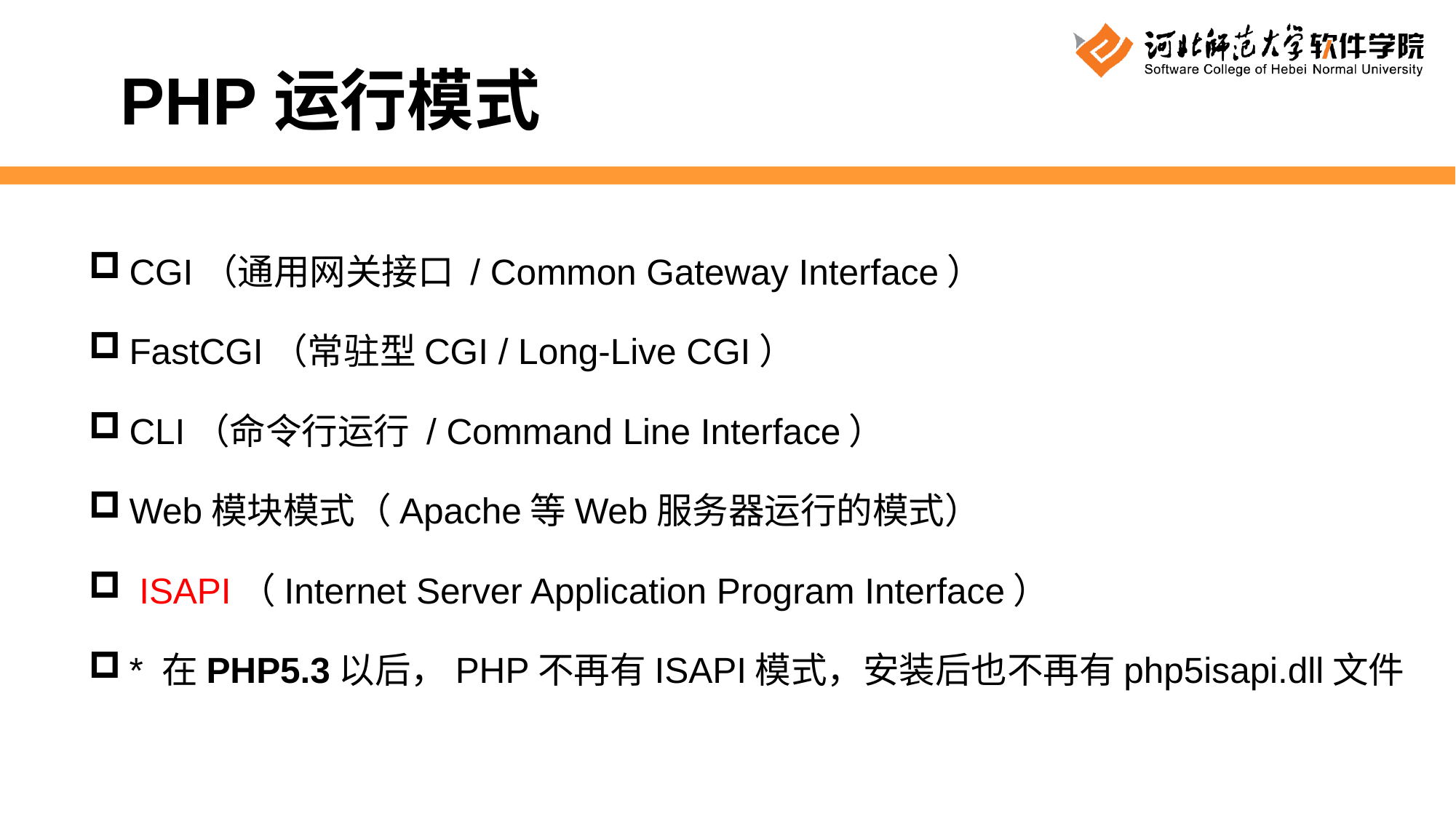

PHP运行模式
CGI（通用网关接口 / Common Gateway Interface）
FastCGI（常驻型CGI / Long-Live CGI）
CLI（命令行运行 / Command Line Interface）
Web模块模式（Apache等Web服务器运行的模式）
 ISAPI（Internet Server Application Program Interface）
* 在PHP5.3以后，PHP不再有ISAPI模式，安装后也不再有php5isapi.dll文件